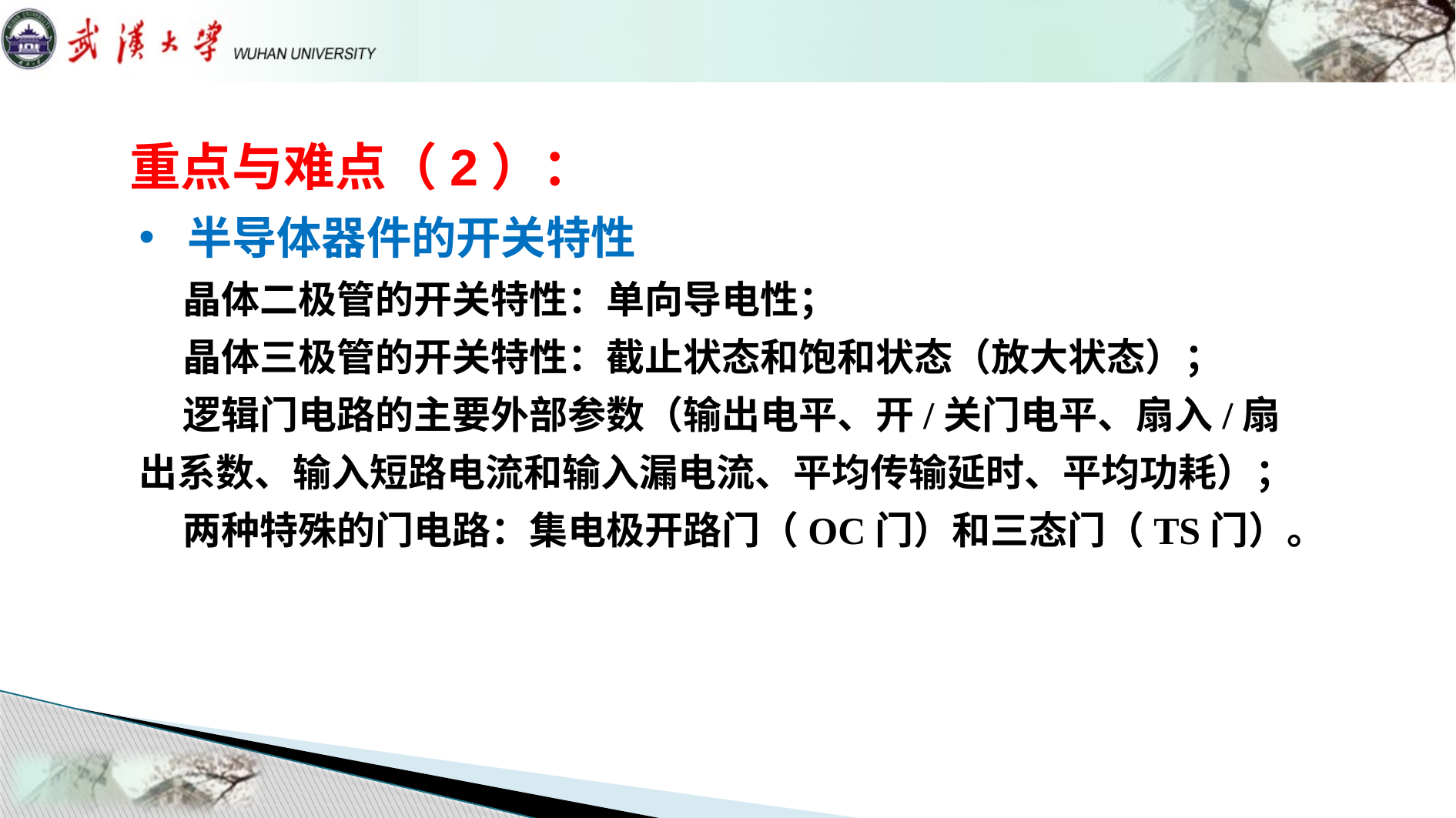

# 重点与难点（2）：
 半导体器件的开关特性
    晶体二极管的开关特性：单向导电性；
    晶体三极管的开关特性：截止状态和饱和状态（放大状态）；
    逻辑门电路的主要外部参数（输出电平、开/关门电平、扇入/扇出系数、输入短路电流和输入漏电流、平均传输延时、平均功耗）；
    两种特殊的门电路：集电极开路门（OC门）和三态门（TS门）。